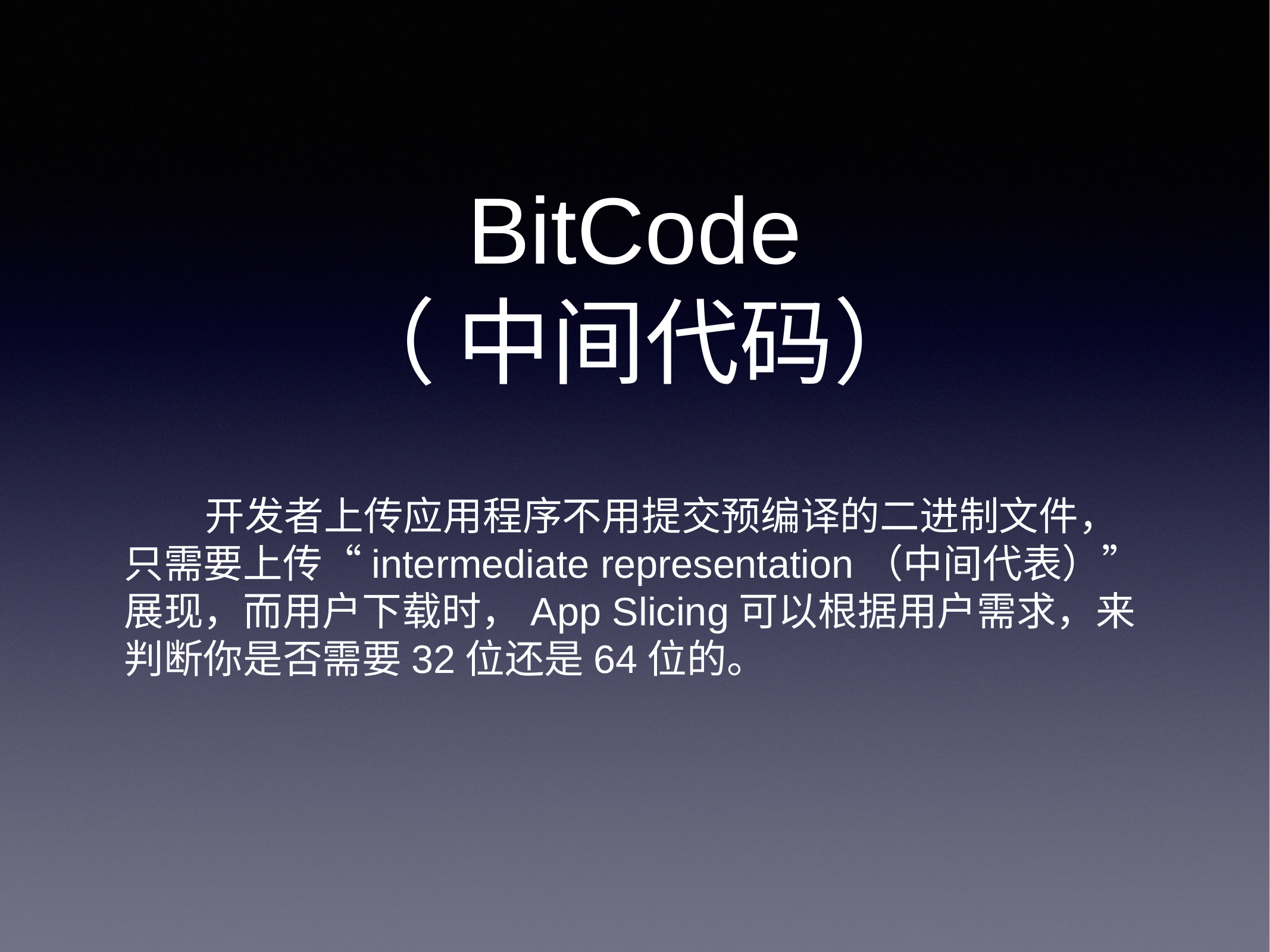

# BitCode
（ 中间代码）
        开发者上传应用程序不用提交预编译的二进制文件，只需要上传“intermediate representation（中间代表）”展现，而用户下载时，App Slicing可以根据用户需求，来判断你是否需要32位还是64位的。